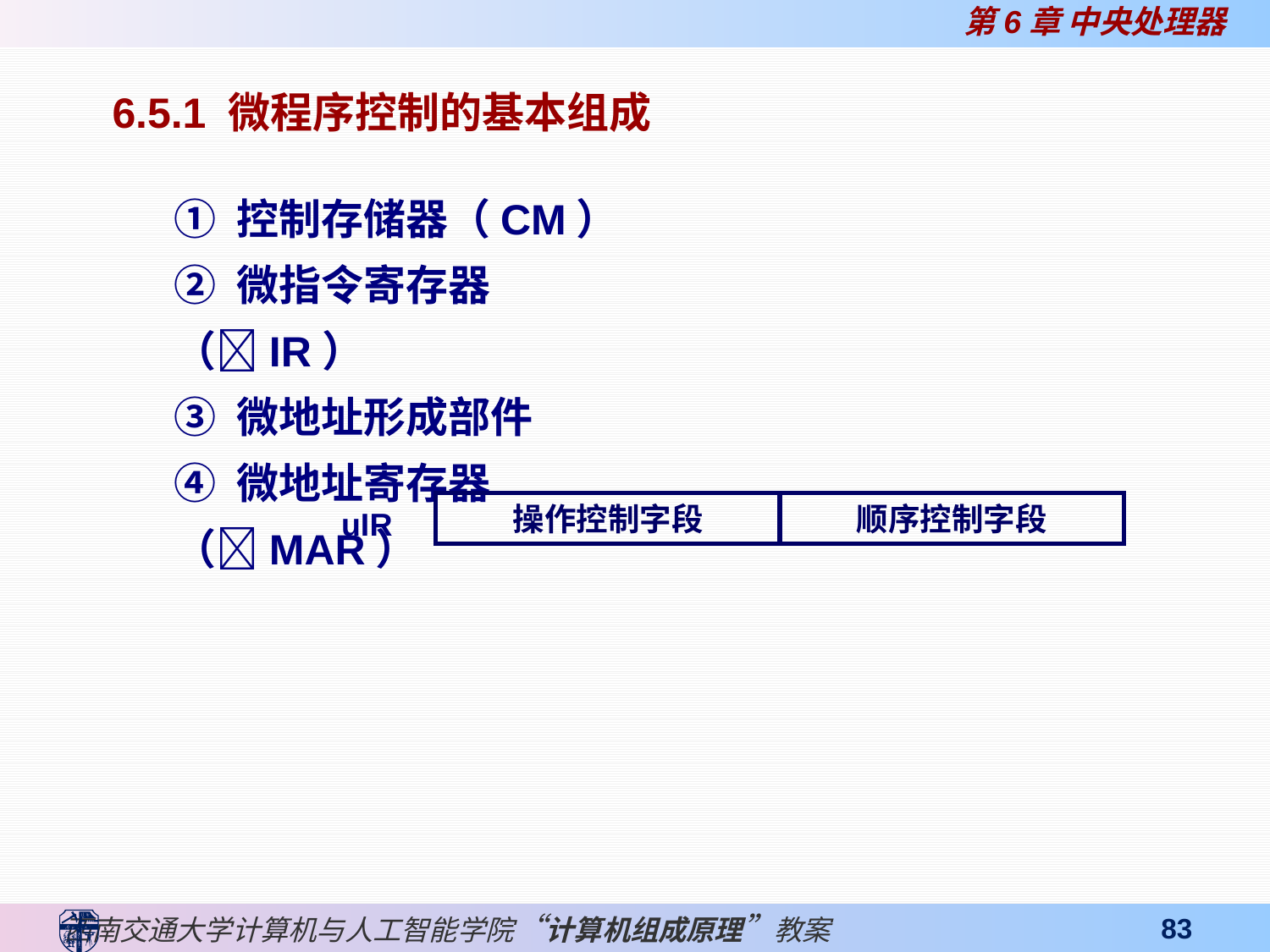

6.5.1 微程序控制的基本组成
① 控制存储器（CM）
② 微指令寄存器（μIR）
③ 微地址形成部件
④ 微地址寄存器（μMAR）
操作控制字段
顺序控制字段
uIR